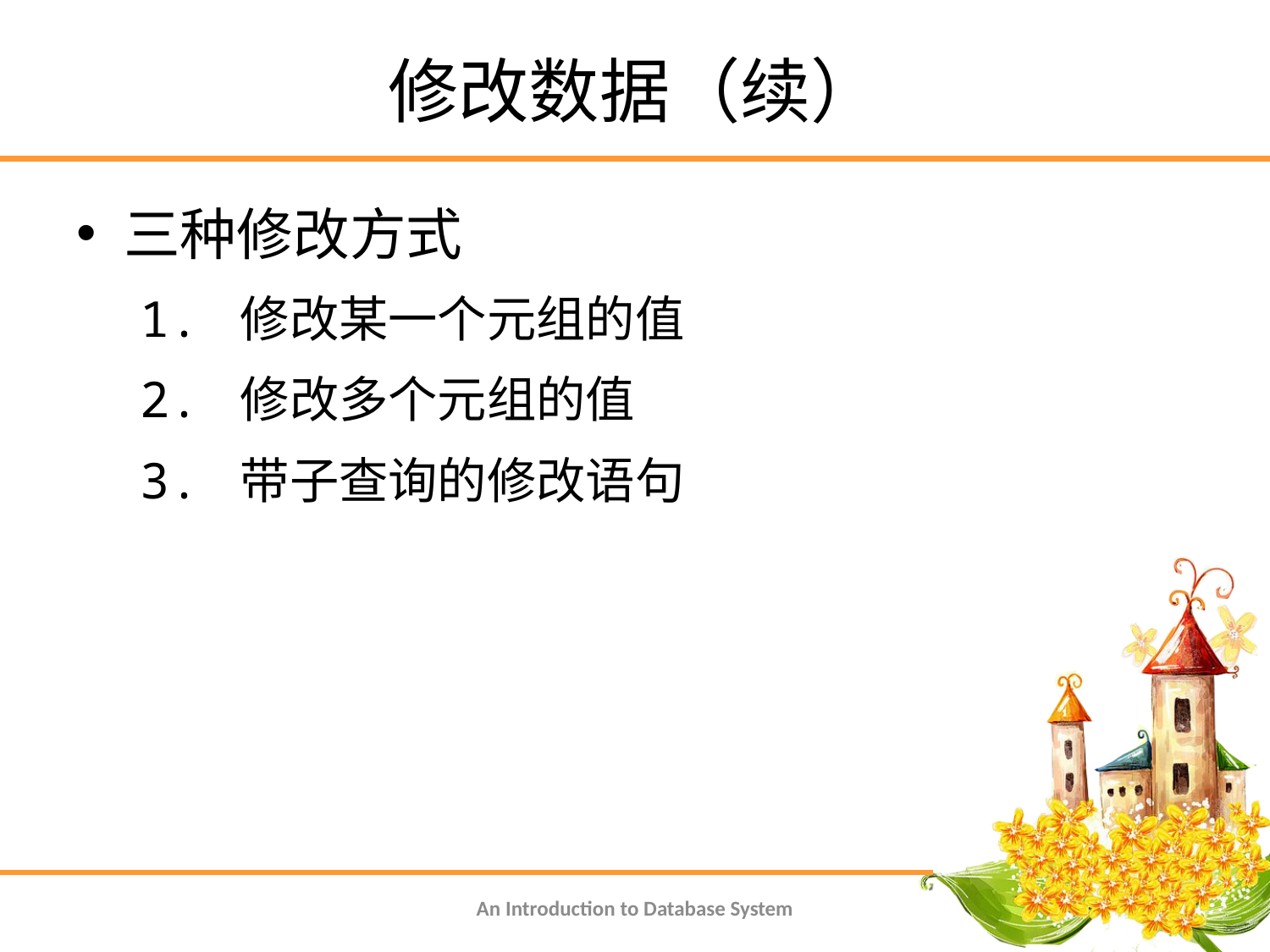

# 修改数据（续）
三种修改方式
1. 修改某一个元组的值
2. 修改多个元组的值
3. 带子查询的修改语句
An Introduction to Database System